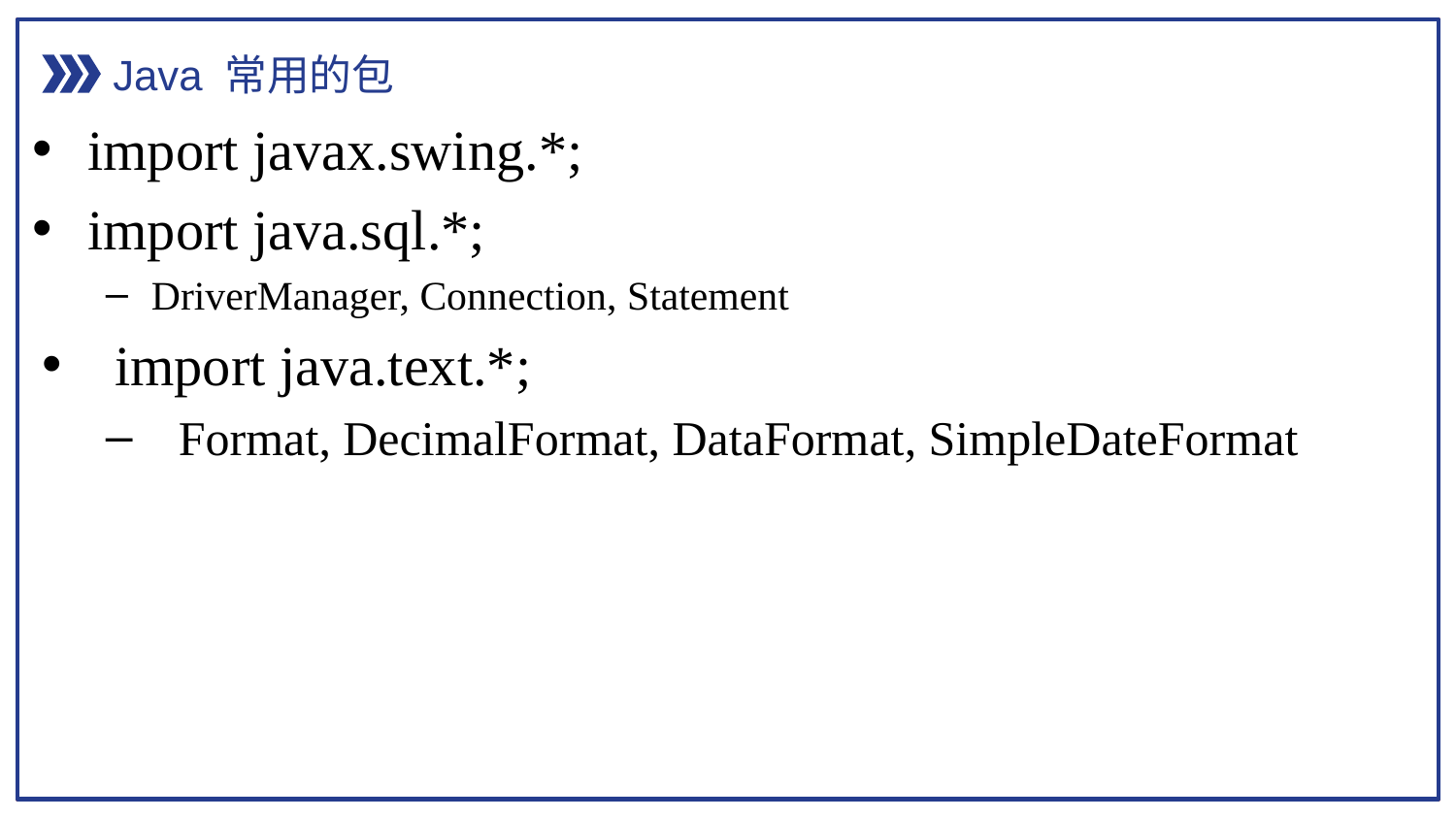

Java 常用的包

import javax.swing.*;
import java.sql.*;
DriverManager, Connection, Statement
import java.text.*;
Format, DecimalFormat, DataFormat, SimpleDateFormat